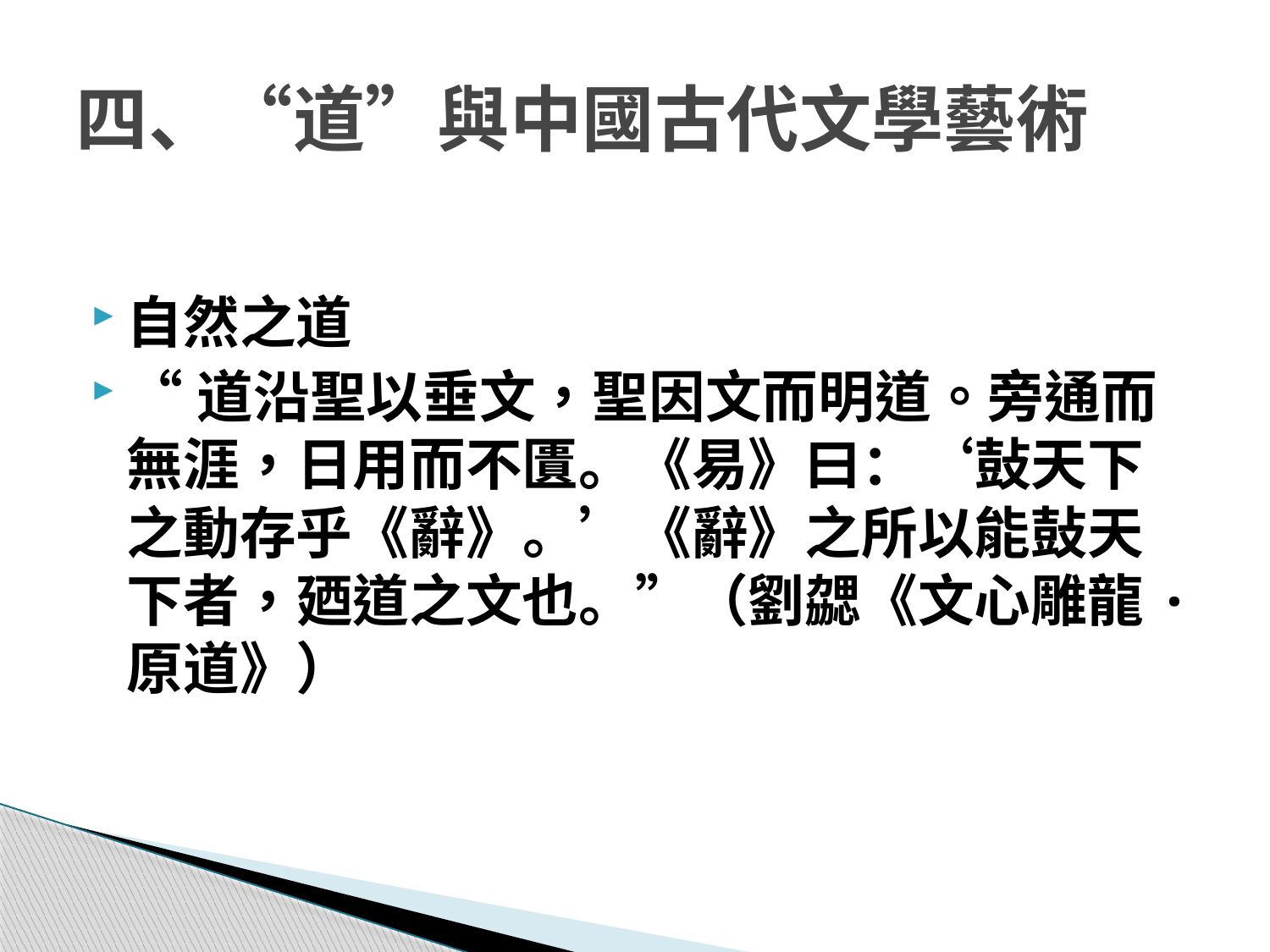

# 四、“道”與中國古代文學藝術

自然之道
“道沿聖以垂文，聖因文而明道。旁通而無涯，日用而不匱。《易》曰：‘鼔天下之動存乎《辭》。’《辭》之所以能鼔天下者，廼道之文也。”（劉勰《文心雕龍·原道》）